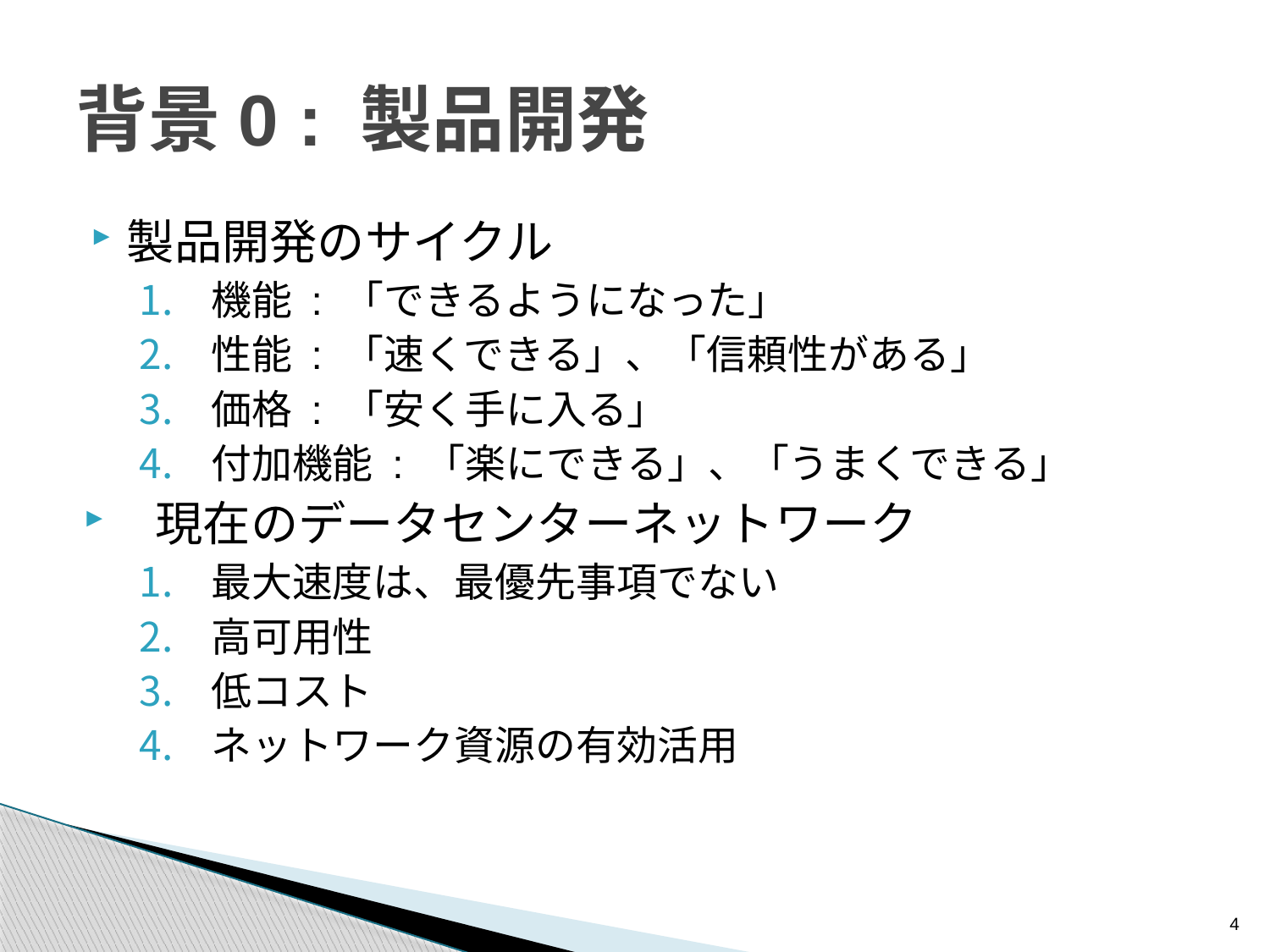

# 背景0 : 製品開発
製品開発のサイクル
機能 : 「できるようになった」
性能 : 「速くできる」、「信頼性がある」
価格 : 「安く手に入る」
付加機能 : 「楽にできる」、「うまくできる」
現在のデータセンターネットワーク
最大速度は、最優先事項でない
高可用性
低コスト
ネットワーク資源の有効活用
4